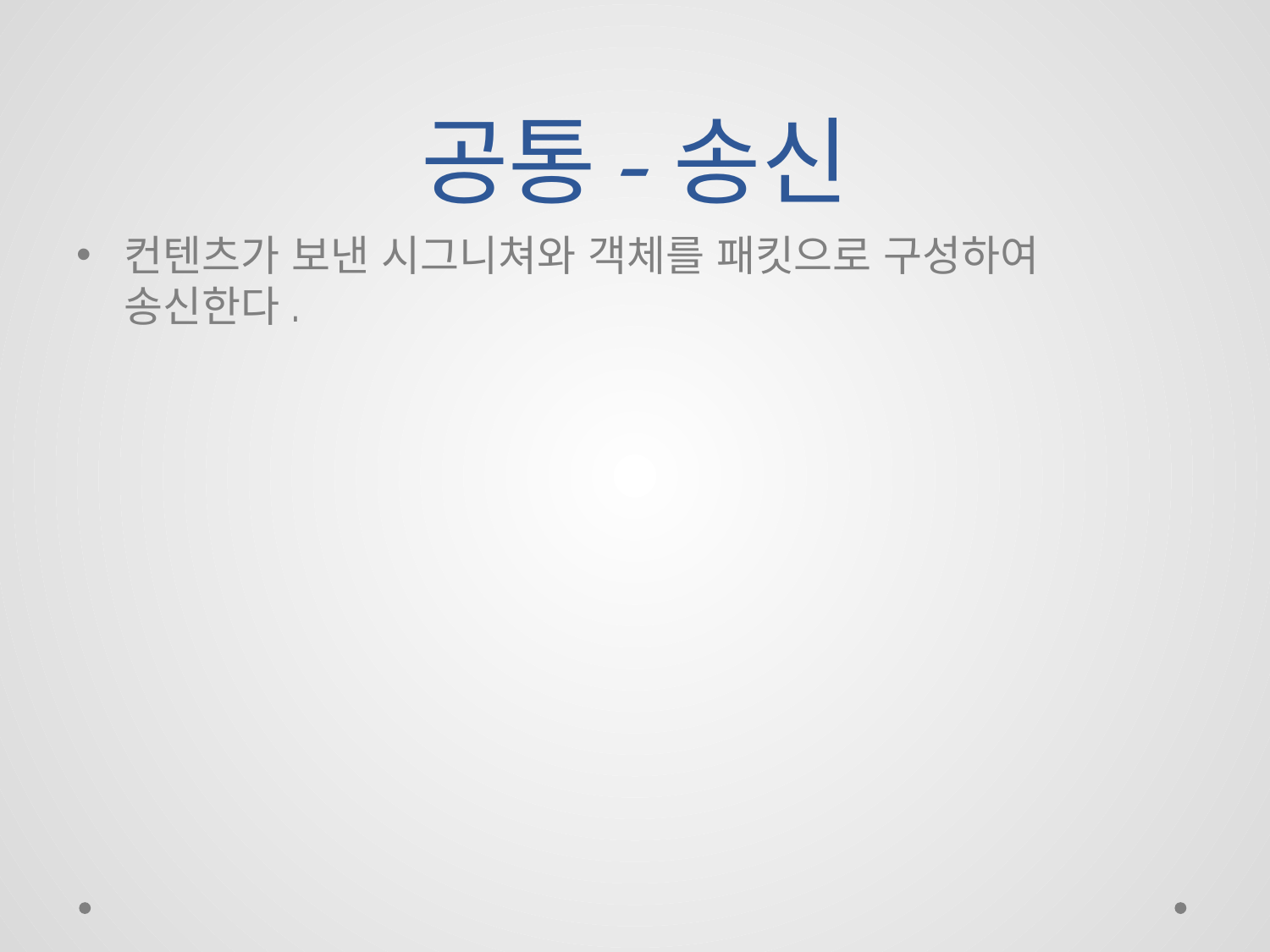

# 공통-송신
컨텐츠가 보낸 시그니쳐와 객체를 패킷으로 구성하여 송신한다.